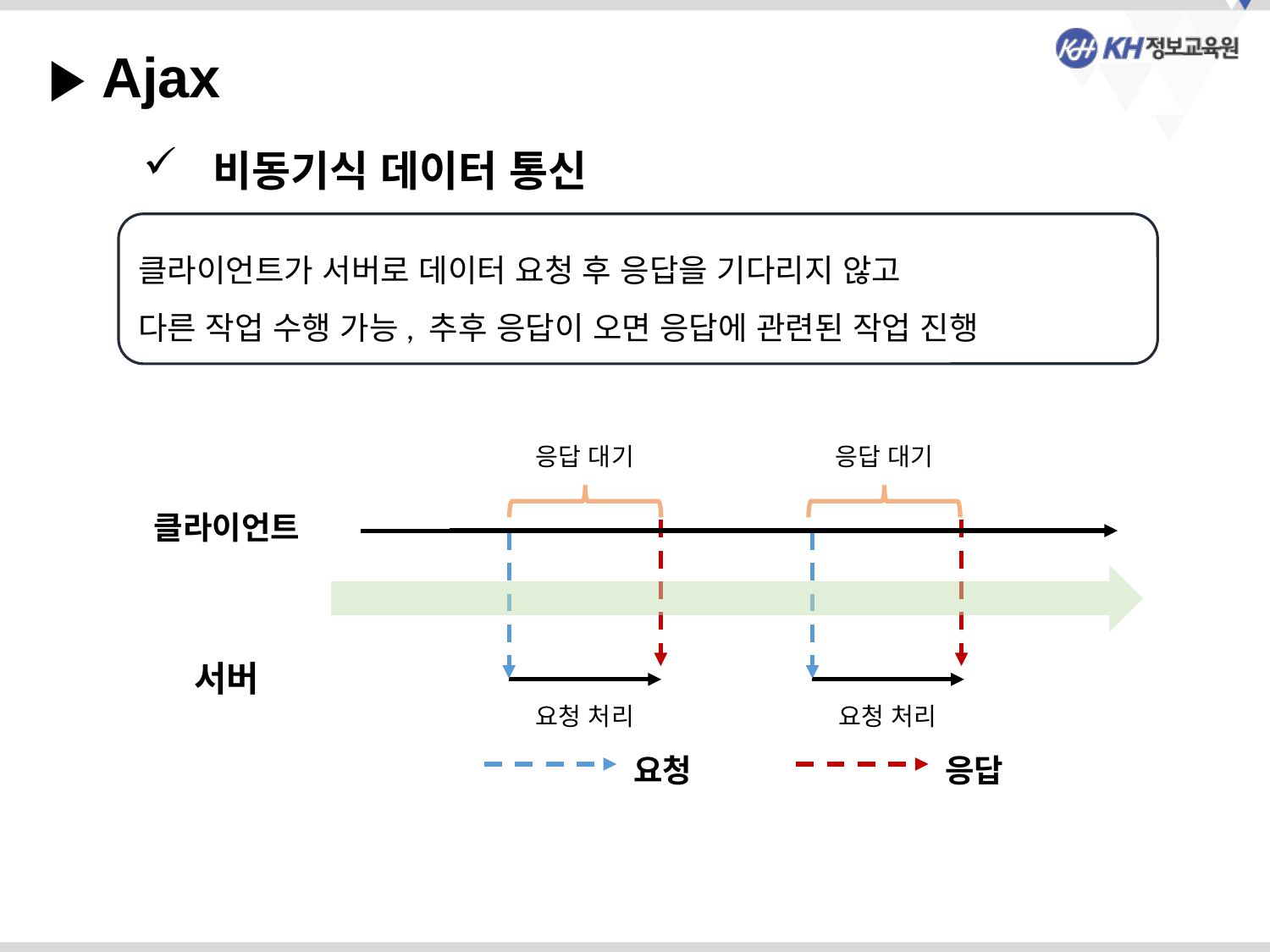

▶ Ajax
 비동기식 데이터 통신
클라이언트가 서버로 데이터 요청 후 응답을 기다리지 않고
다른 작업 수행 가능, 추후 응답이 오면 응답에 관련된 작업 진행

응답 대기
응답 대기
클라이언트

서버
요청 처리
요청 처리
요청
응답